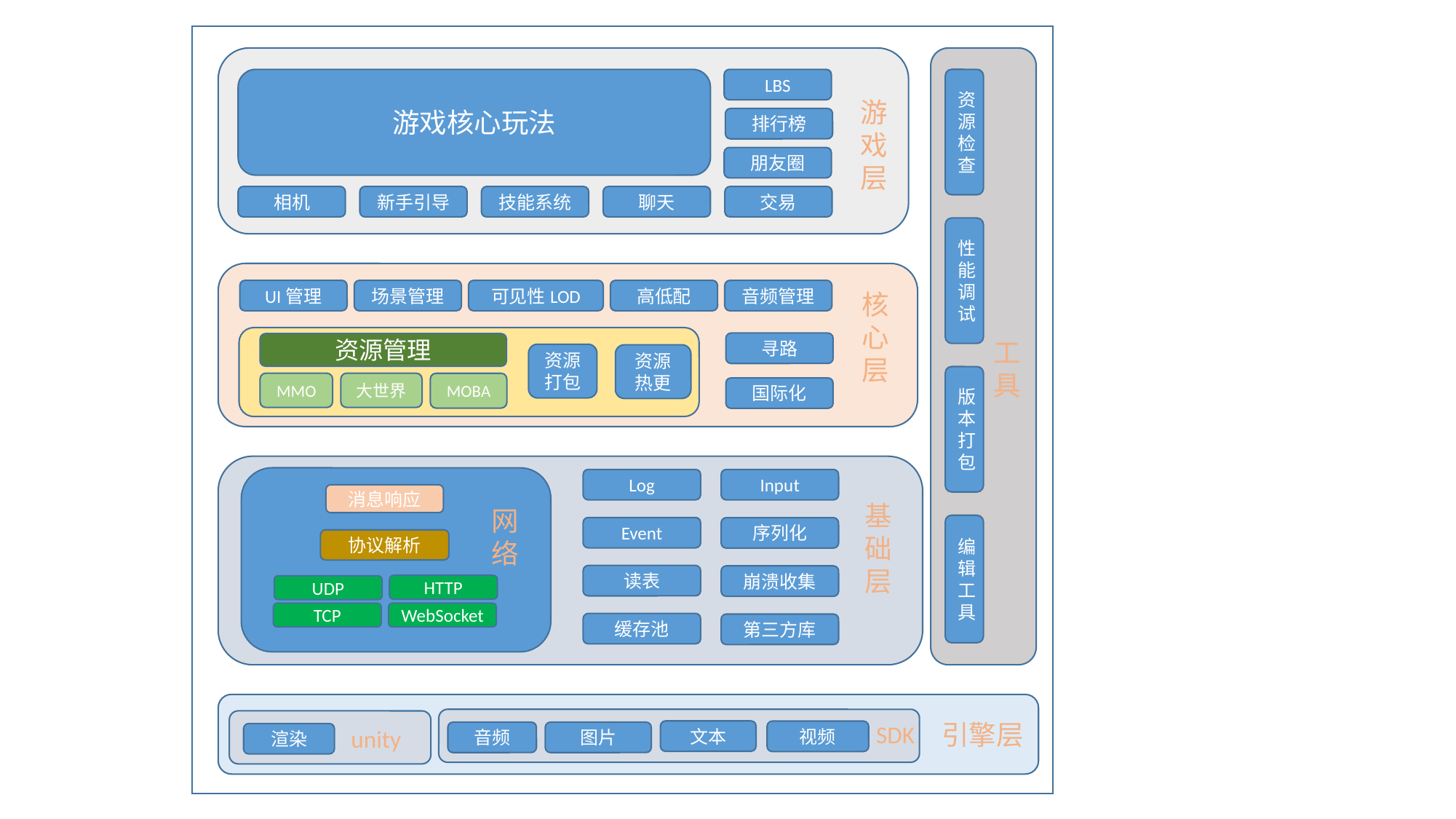

游戏核心玩法
LBS
游戏层
排行榜
朋友圈
相机
新手引导
技能系统
聊天
交易

资源检查
性能调试
工具
版本打包
编辑工具

UI管理
场景管理
可见性LOD
高低配
音频管理
核心层

寻路
资源管理
资源打包
资源热更
MMO
大世界
MOBA
国际化

消息响应
协议解析
HTTP
UDP
TCP
WebSocket
网络
Input
Log
基础层
Event
序列化
读表
崩溃收集
缓存池
第三方库

引擎层
 SDK
 unity
文本
视频
音频
图片
渲染